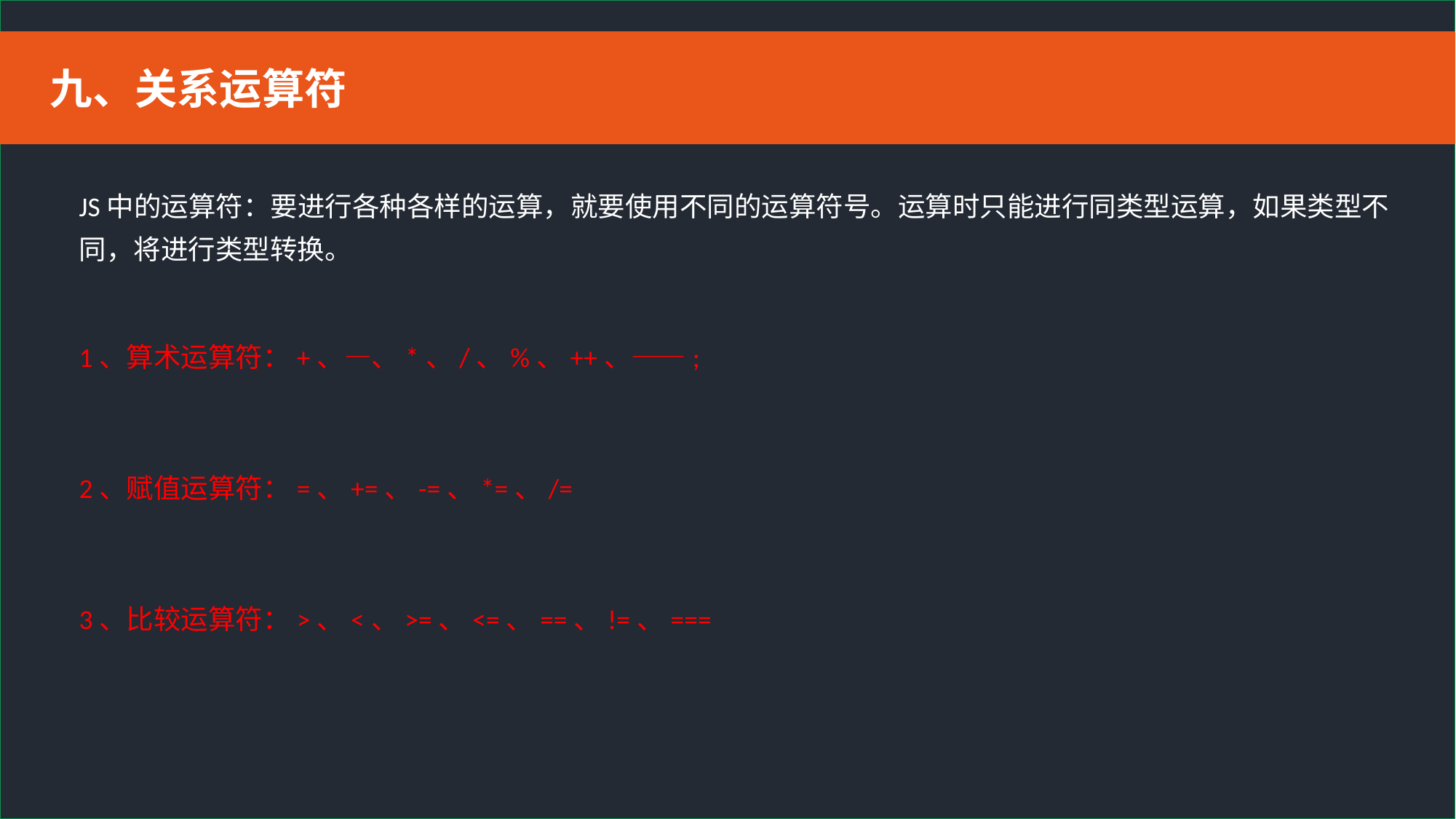

九、关系运算符
JS中的运算符：要进行各种各样的运算，就要使用不同的运算符号。运算时只能进行同类型运算，如果类型不同，将进行类型转换。

1、算术运算符：+、—、*、/、%、++、——;

2、赋值运算符：=、+=、-=、*=、/=

3、比较运算符：>、<、>=、<=、==、!=、===